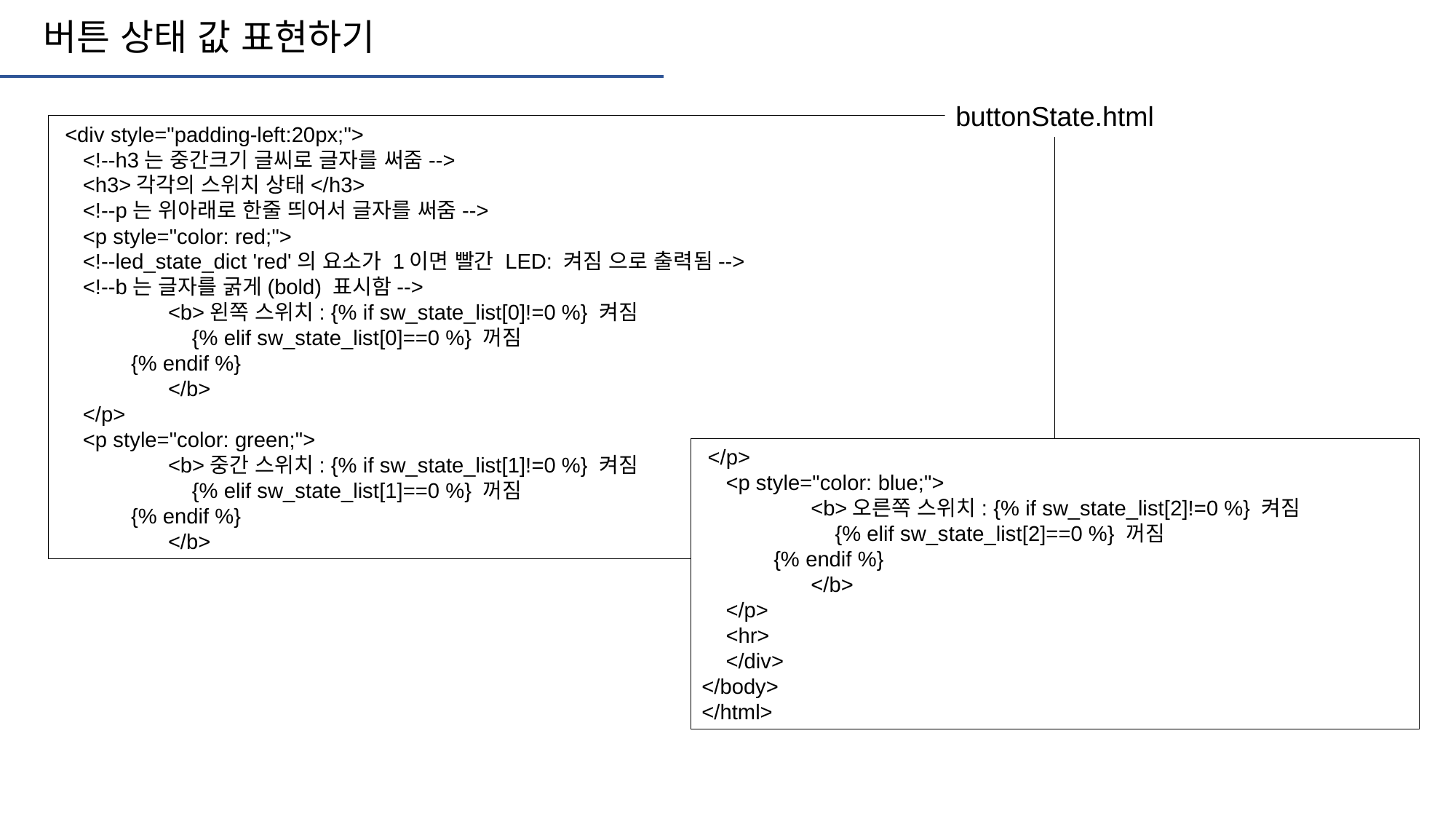

버튼 상태 값 표현하기
buttonState.html
 <div style="padding-left:20px;">
    <!--h3는 중간크기 글씨로 글자를 써줌-->
    <h3>각각의 스위치 상태</h3>
    <!--p는 위아래로 한줄 띄어서 글자를 써줌-->
    <p style="color: red;">
    <!--led_state_dict 'red'의 요소가 1이면 빨간 LED: 켜짐 으로 출력됨-->
    <!--b는 글자를 굵게(bold) 표시함-->
	<b>왼쪽 스위치: {% if sw_state_list[0]!=0 %} 켜짐
	    {% elif sw_state_list[0]==0 %} 꺼짐
            {% endif %}
	</b>
    </p>
    <p style="color: green;">
	<b>중간 스위치: {% if sw_state_list[1]!=0 %} 켜짐
   	    {% elif sw_state_list[1]==0 %} 꺼짐
            {% endif %}
	</b>
 </p>
    <p style="color: blue;">
	<b>오른쪽 스위치: {% if sw_state_list[2]!=0 %} 켜짐
	    {% elif sw_state_list[2]==0 %} 꺼짐
            {% endif %}
	</b>
    </p>
    <hr>
    </div>
</body>
</html>